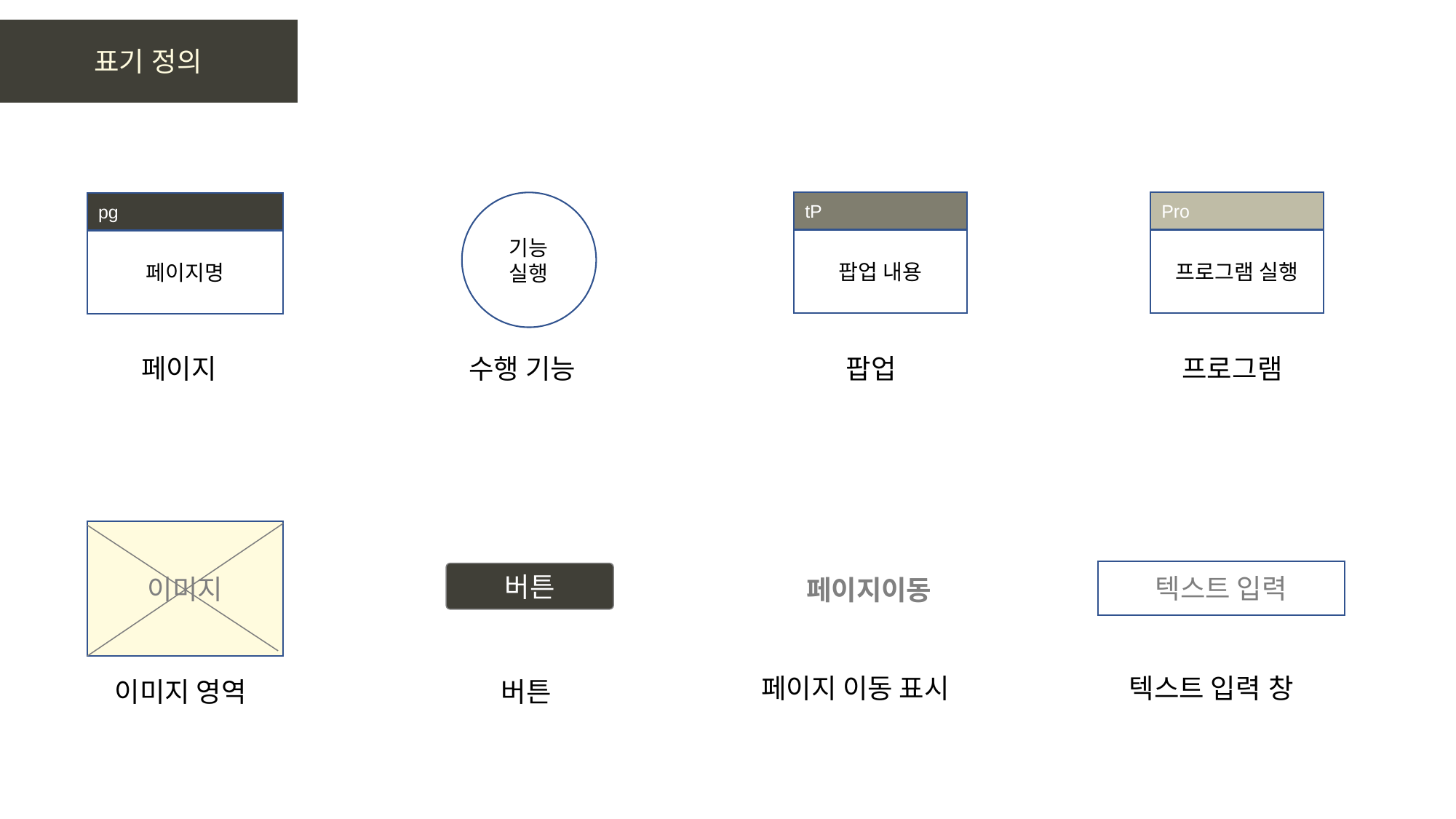

표기 정의
Pro
기능
실행
tP
pg
페이지명
프로그램 실행
팝업 내용
페이지
수행 기능
팝업
프로그램
이미지
텍스트 입력
버튼
페이지이동
페이지 이동 표시
텍스트 입력 창
이미지 영역
버튼